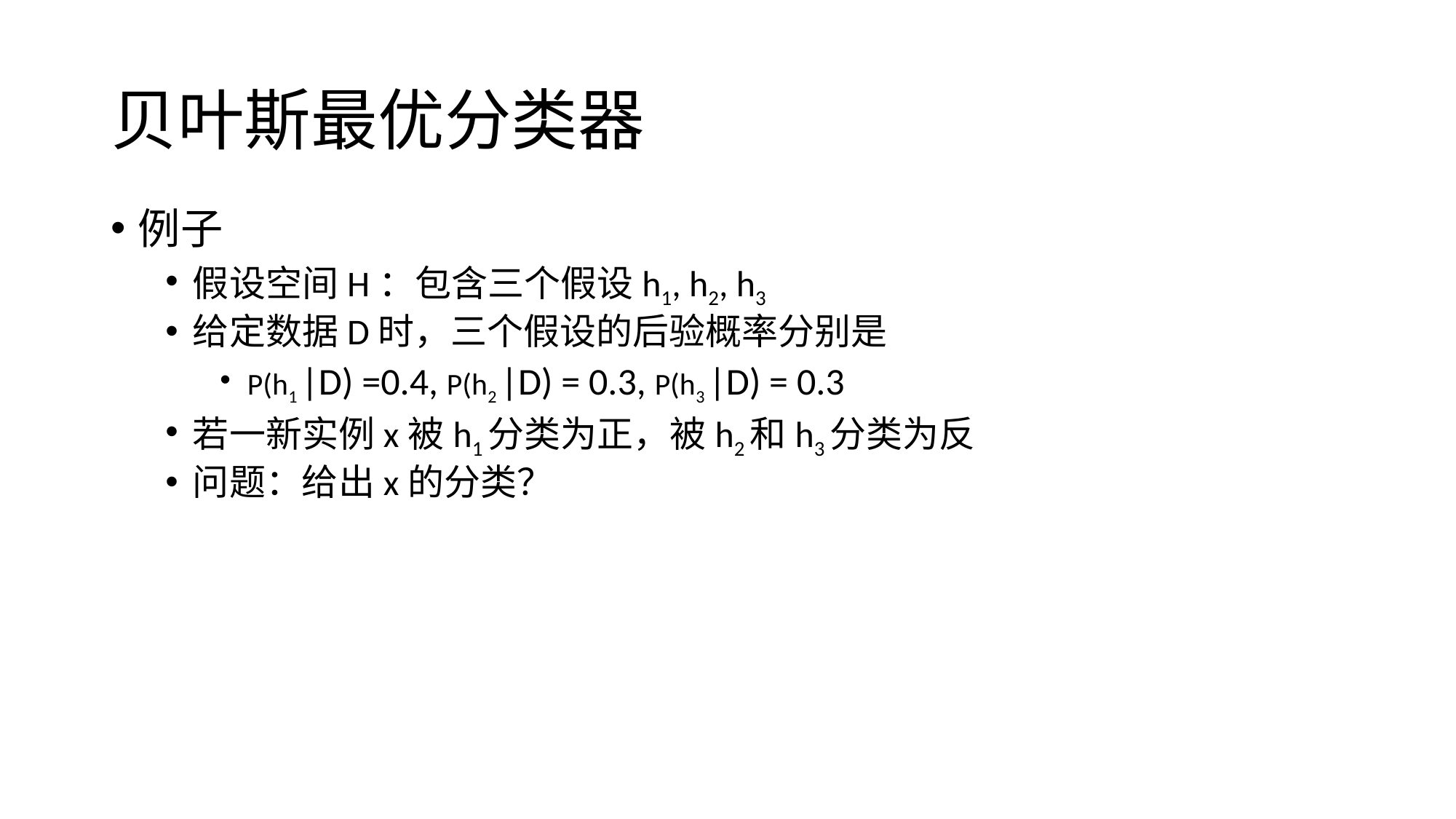

# 贝叶斯最优分类器
例子
假设空间H：包含三个假设h1, h2, h3
给定数据D时，三个假设的后验概率分别是
P(h1 |D) =0.4, P(h2 |D) = 0.3, P(h3 |D) = 0.3
若一新实例x被h1分类为正，被h2和h3分类为反
问题：给出x的分类？
49